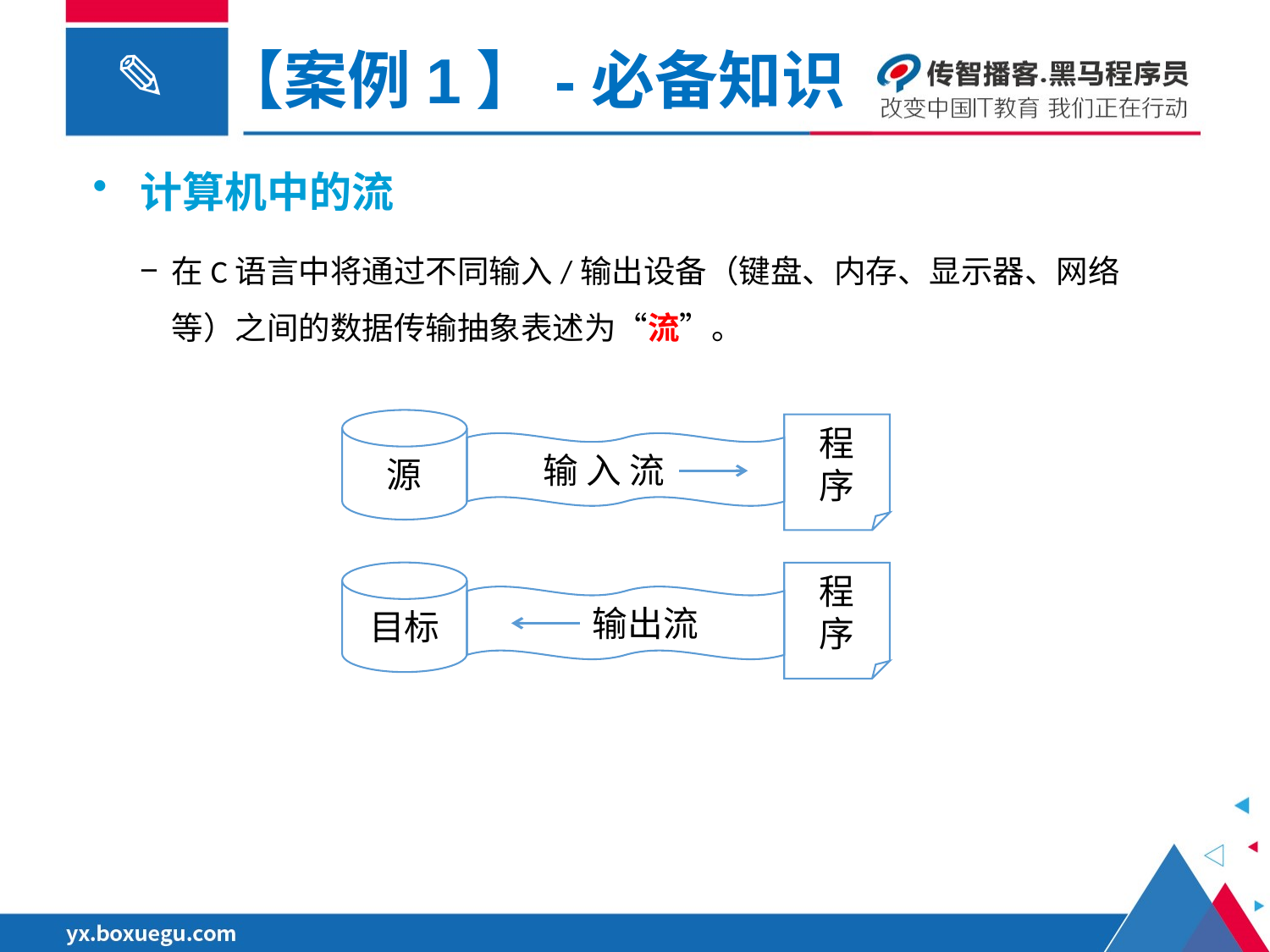

【案例1】-必备知识
计算机中的流
在C语言中将通过不同输入/输出设备（键盘、内存、显示器、网络等）之间的数据传输抽象表述为“流”。
源
程
序
       输 入 流
目标
程
序
    输出流